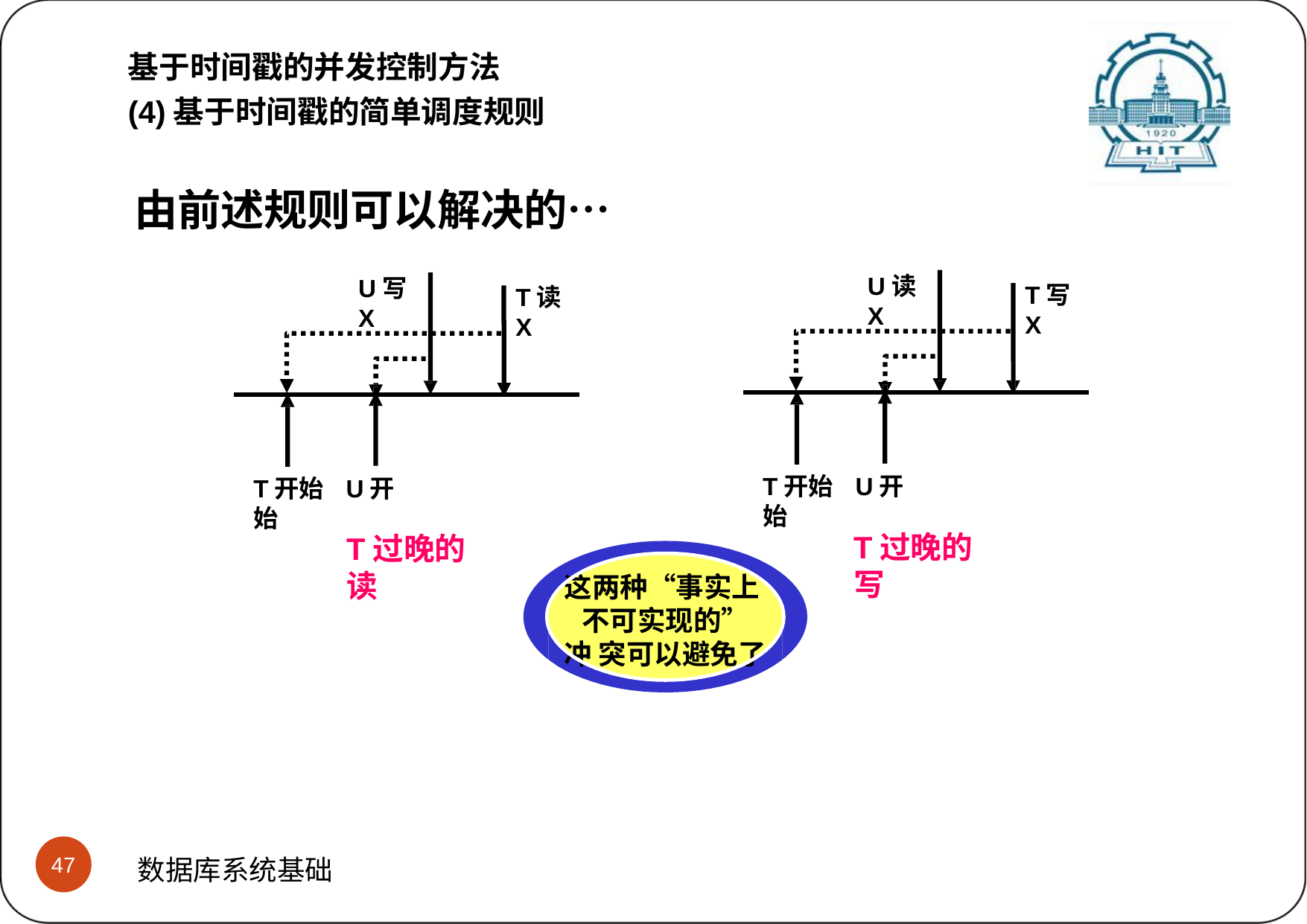

# 基于时间戳的并发控制方法
(4)基于时间戳的简单调度规则
由前述规则可以解决的…

U读X

U写X
T写X
T读X

T开始	U开始
T开始	U开始
T过晚的写
T过晚的读

这两种“事实上
不可实现的”
冲 突可以避免了